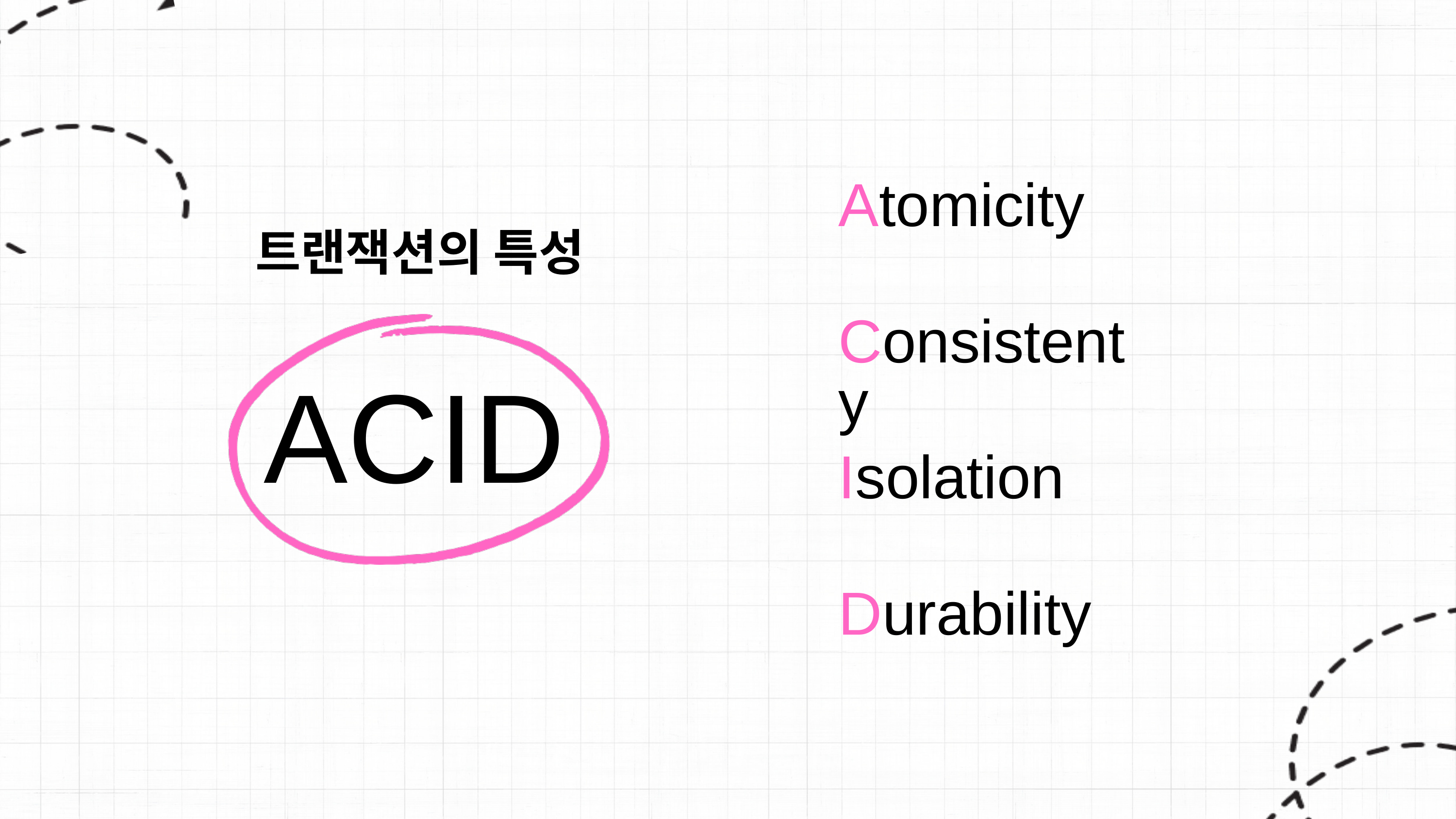

Atomicity

트랜잭션의 특성

Consistenty

ACID
Isolation

Durability